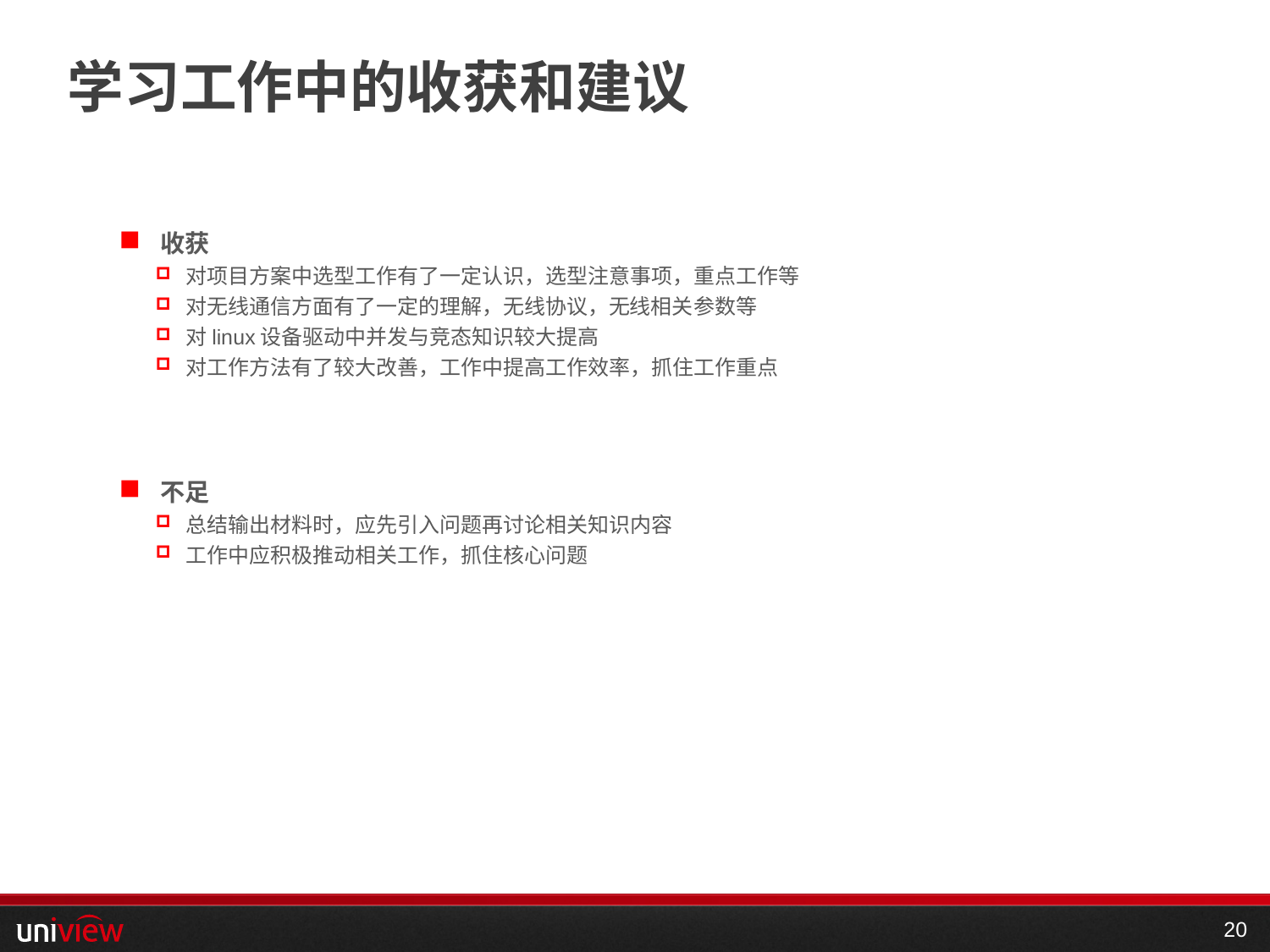

# 学习工作中的收获和建议
收获
对项目方案中选型工作有了一定认识，选型注意事项，重点工作等
对无线通信方面有了一定的理解，无线协议，无线相关参数等
对linux设备驱动中并发与竞态知识较大提高
对工作方法有了较大改善，工作中提高工作效率，抓住工作重点

不足
总结输出材料时，应先引入问题再讨论相关知识内容
工作中应积极推动相关工作，抓住核心问题